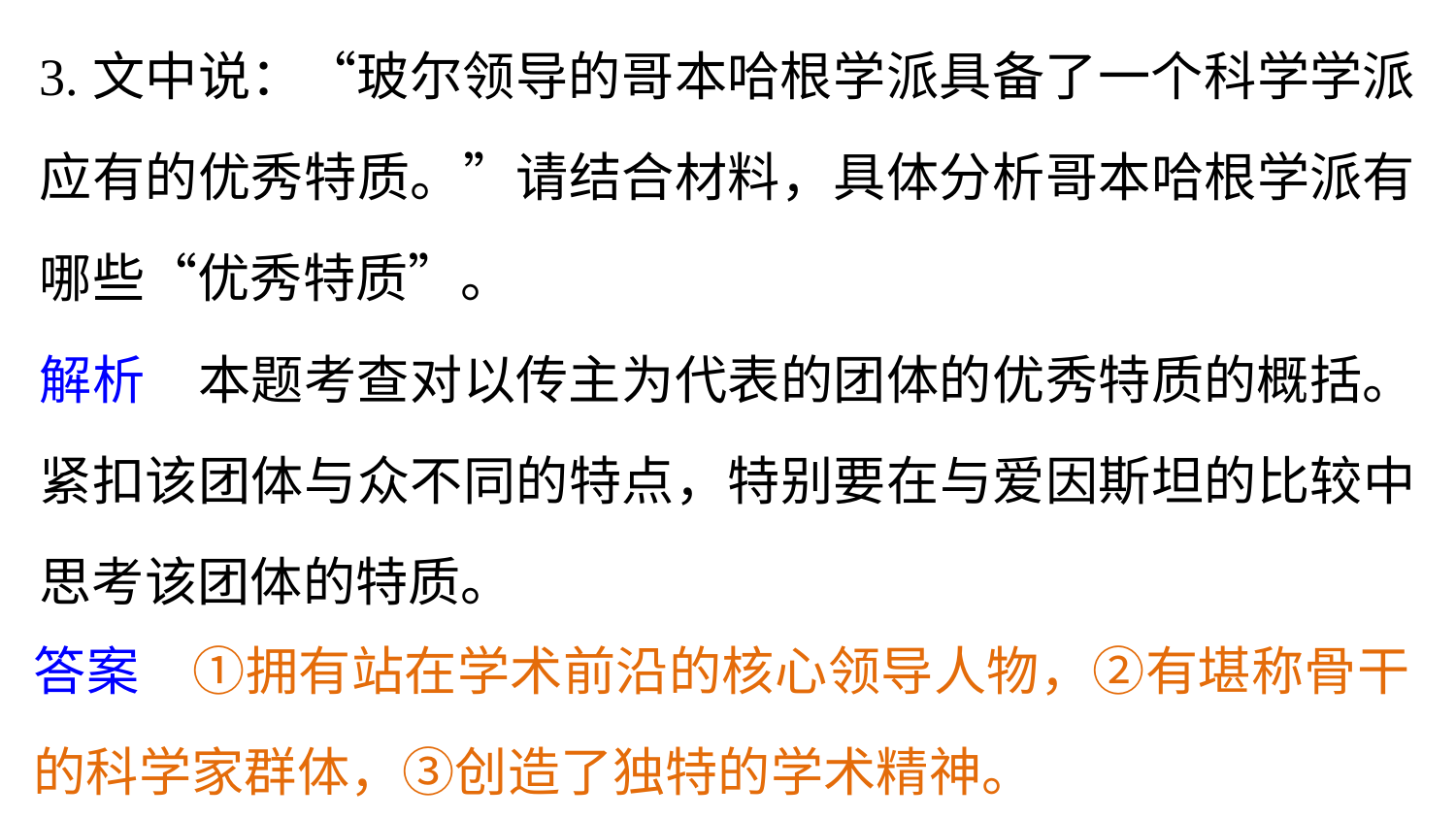

3.文中说：“玻尔领导的哥本哈根学派具备了一个科学学派应有的优秀特质。”请结合材料，具体分析哥本哈根学派有哪些“优秀特质”。
解析　本题考查对以传主为代表的团体的优秀特质的概括。紧扣该团体与众不同的特点，特别要在与爱因斯坦的比较中思考该团体的特质。
答案　①拥有站在学术前沿的核心领导人物，②有堪称骨干的科学家群体，③创造了独特的学术精神。